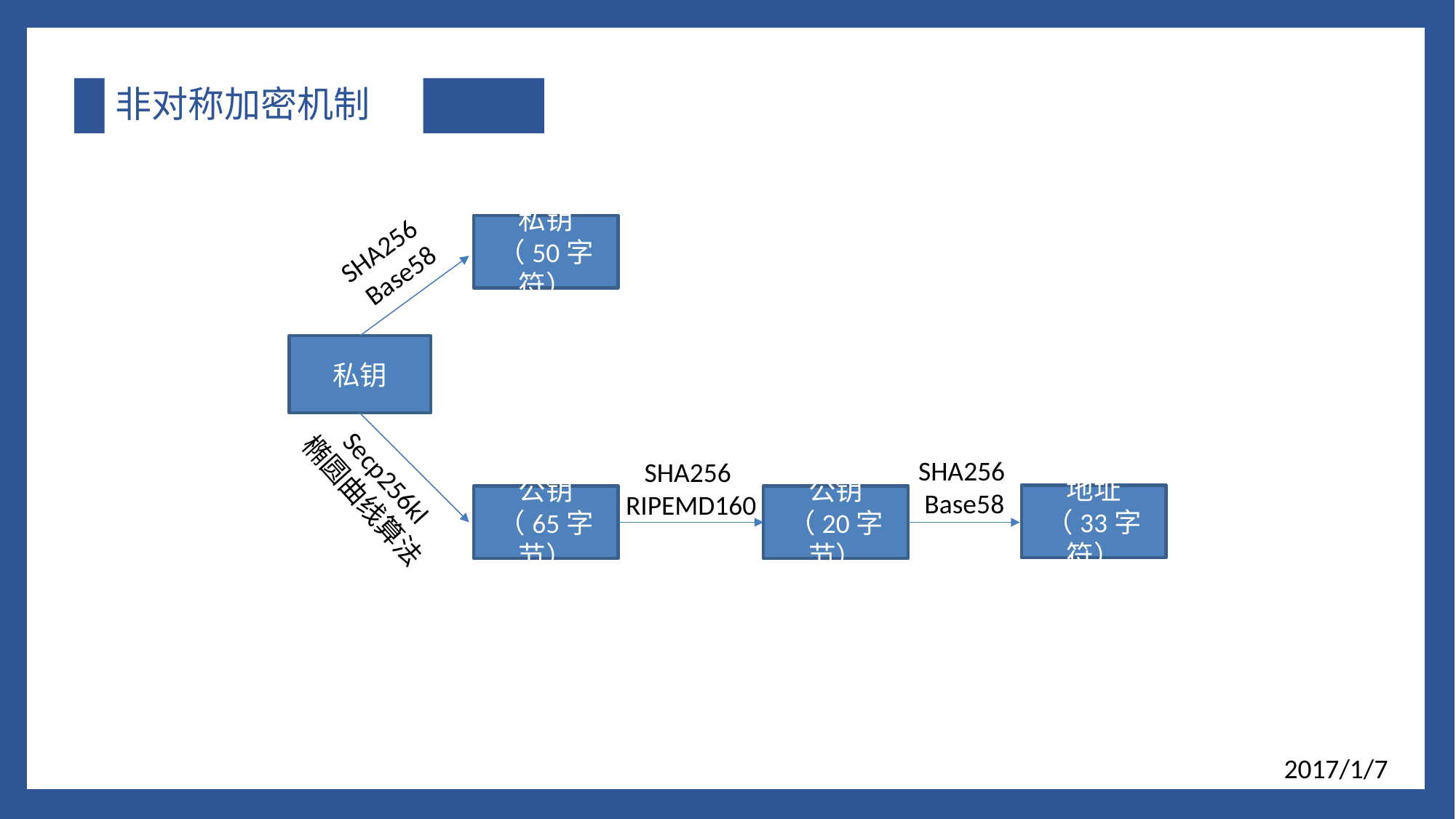

# 非对称加密机制
私钥
（50字符）
   SHA256
    Base58

私钥
   SHA256
    Base58

    Secp256kl
椭圆曲线算法

   SHA256
RIPEMD160

地址
（33字符）
公钥
（65字节）
公钥
（20字节）
2017/1/7